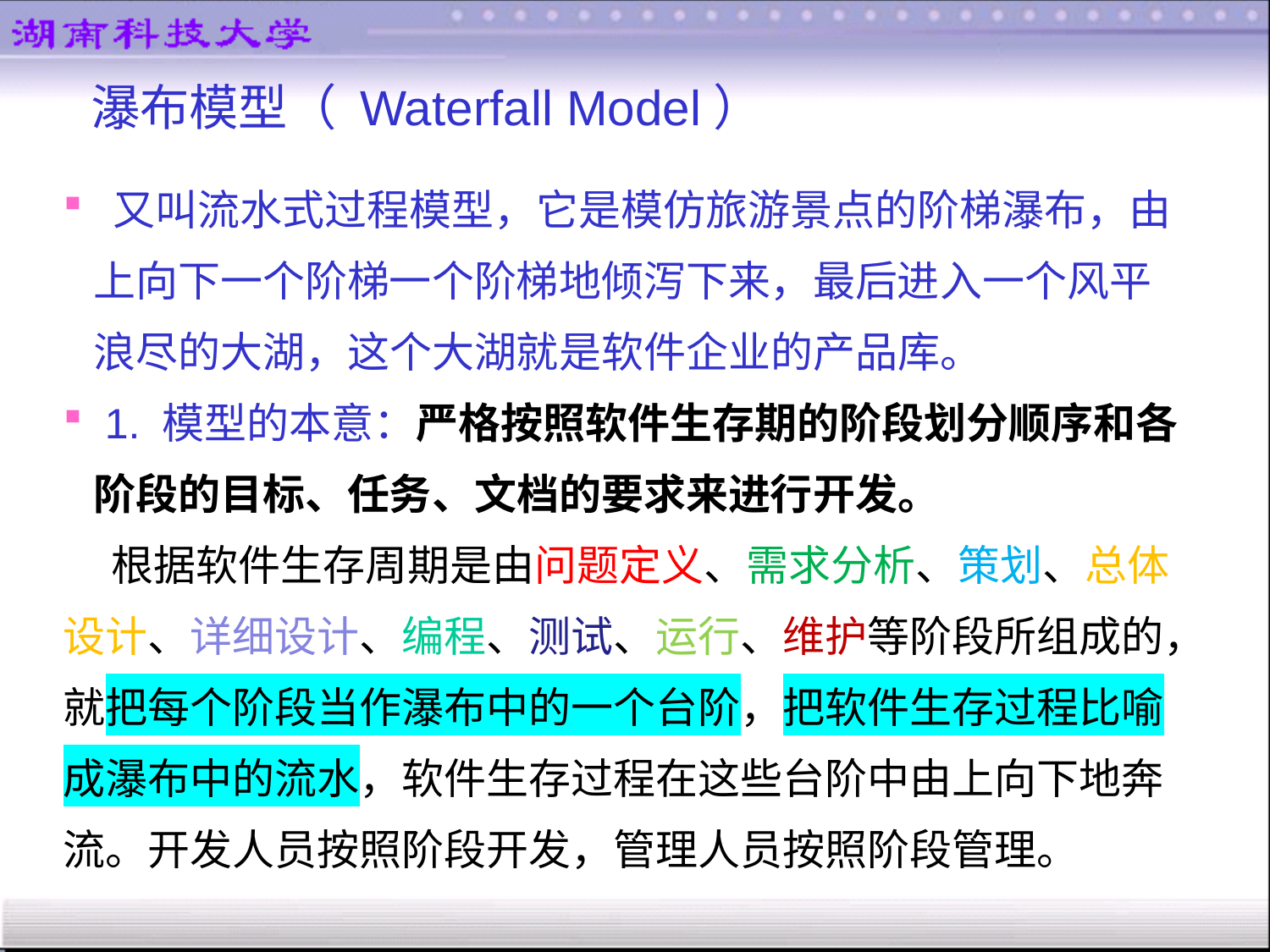

瀑布模型（ Waterfall Model）
 又叫流水式过程模型，它是模仿旅游景点的阶梯瀑布，由上向下一个阶梯一个阶梯地倾泻下来，最后进入一个风平浪尽的大湖，这个大湖就是软件企业的产品库。
 1. 模型的本意：严格按照软件生存期的阶段划分顺序和各阶段的目标、任务、文档的要求来进行开发。
    根据软件生存周期是由问题定义、需求分析、策划、总体设计、详细设计、编程、测试、运行、维护等阶段所组成的，就把每个阶段当作瀑布中的一个台阶，把软件生存过程比喻成瀑布中的流水，软件生存过程在这些台阶中由上向下地奔流。开发人员按照阶段开发，管理人员按照阶段管理。